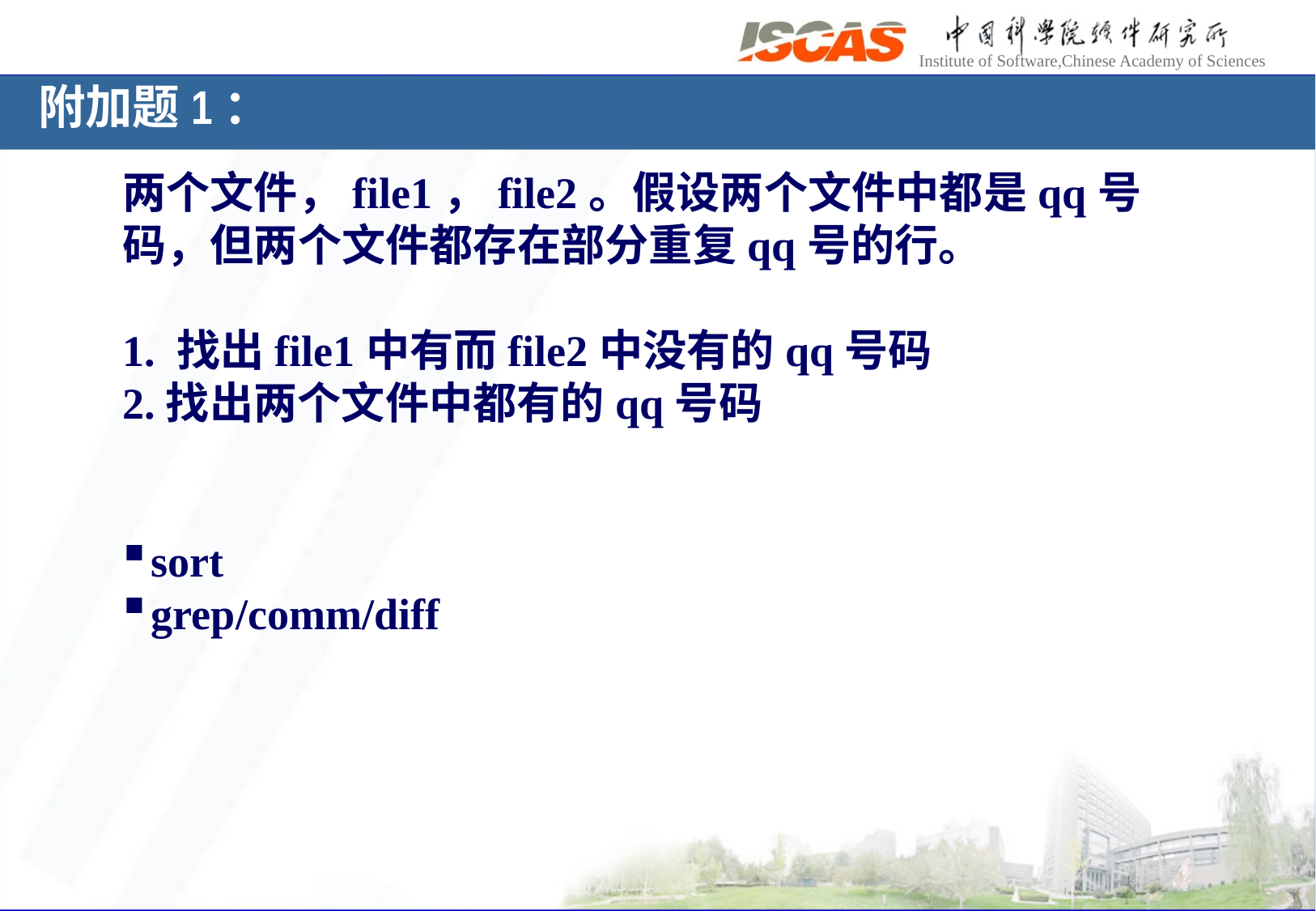

附加题1：
任务18：
两个文件，file1，file2。假设两个文件中都是qq号码，但两个文件都存在部分重复qq号的行。

1. 找出file1中有而file2中没有的qq号码
2.找出两个文件中都有的qq号码

sort
grep/comm/diff